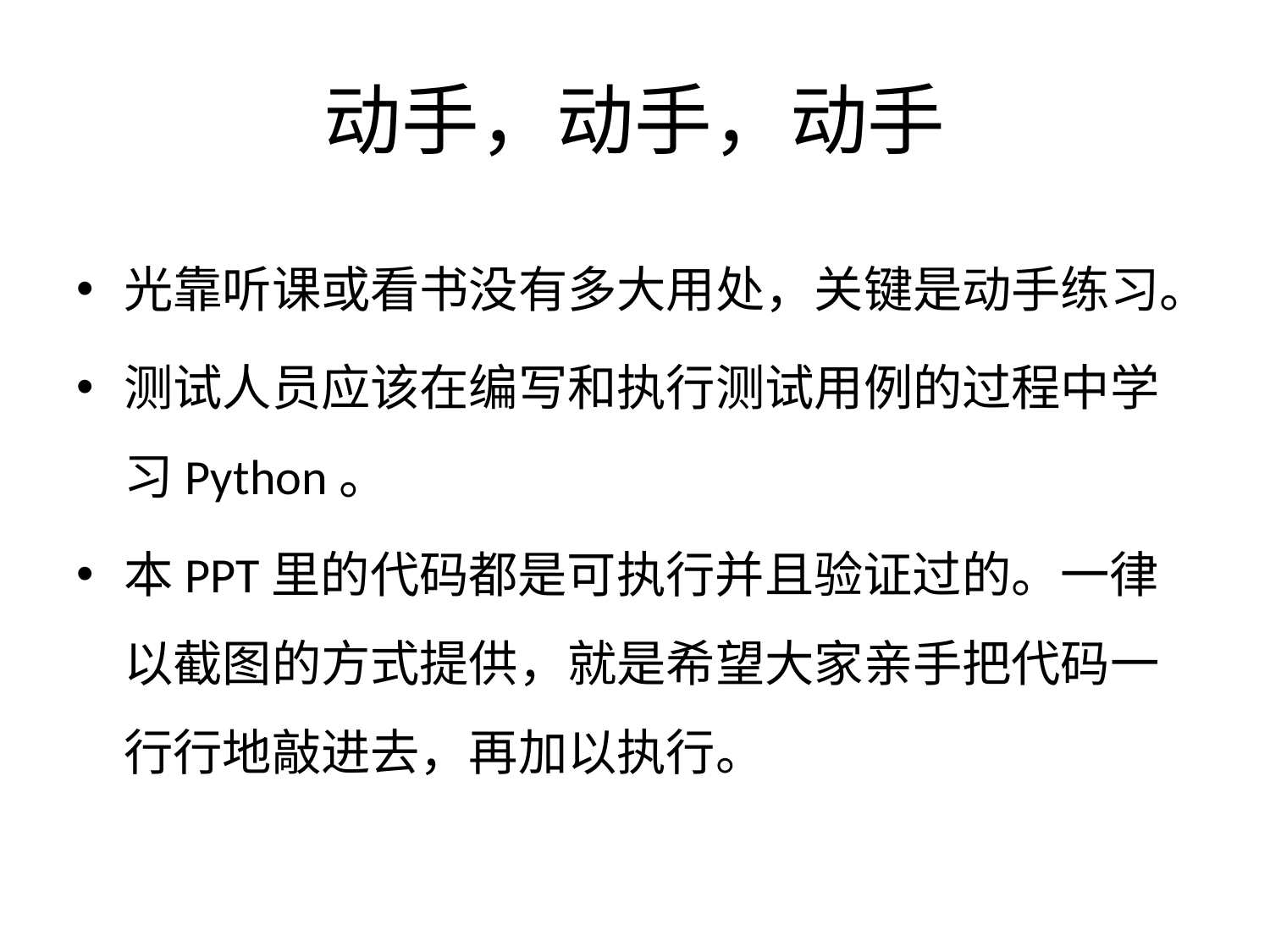

# 动手，动手，动手
光靠听课或看书没有多大用处，关键是动手练习。
测试人员应该在编写和执行测试用例的过程中学习Python。
本PPT里的代码都是可执行并且验证过的。一律以截图的方式提供，就是希望大家亲手把代码一行行地敲进去，再加以执行。